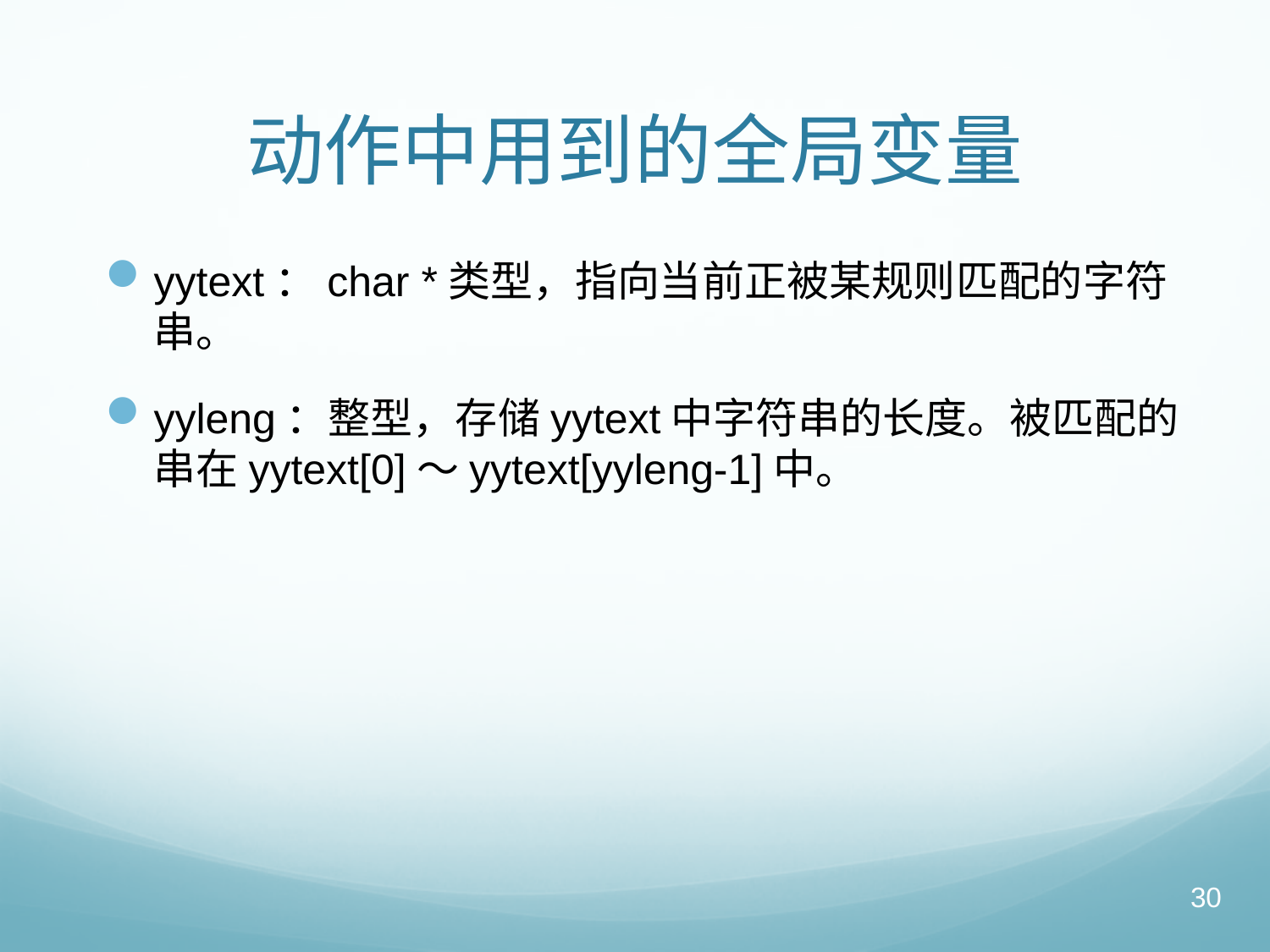

# 动作中用到的全局变量
yytext：char *类型，指向当前正被某规则匹配的字符串。
yyleng：整型，存储yytext中字符串的长度。被匹配的串在yytext[0]～yytext[yyleng-1]中。
30